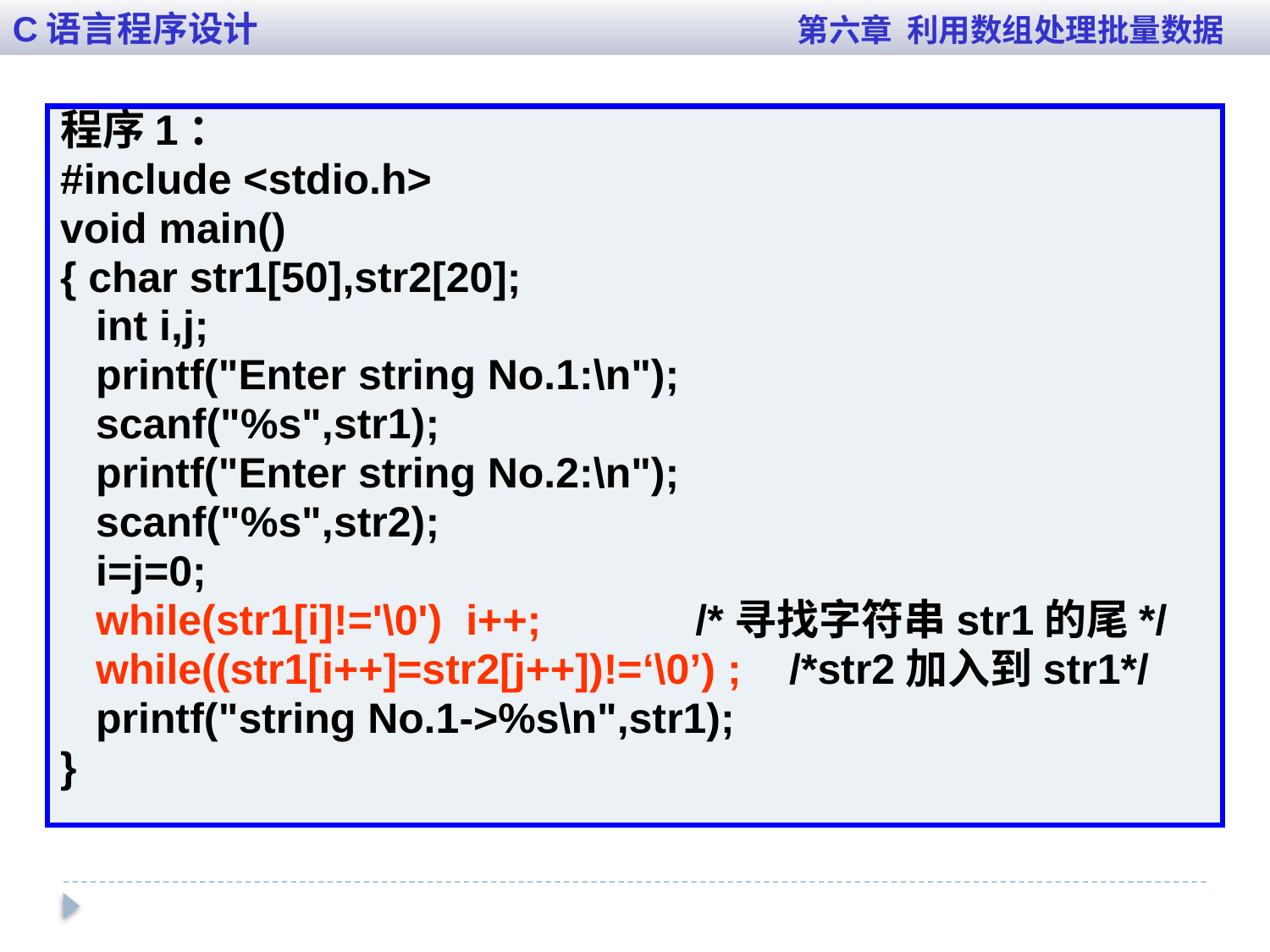

C语言程序设计                                                                   第六章  利用数组处理批量数据
程序1：
#include <stdio.h>
void main()
{ char str1[50],str2[20];
   int i,j;
   printf("Enter string No.1:\n");
   scanf("%s",str1);
   printf("Enter string No.2:\n");
   scanf("%s",str2);
   i=j=0;
   while(str1[i]!='\0')  i++;             /*寻找字符串str1的尾*/
   while((str1[i++]=str2[j++])!=‘\0’) ;    /*str2加入到str1*/
   printf("string No.1->%s\n",str1);
}